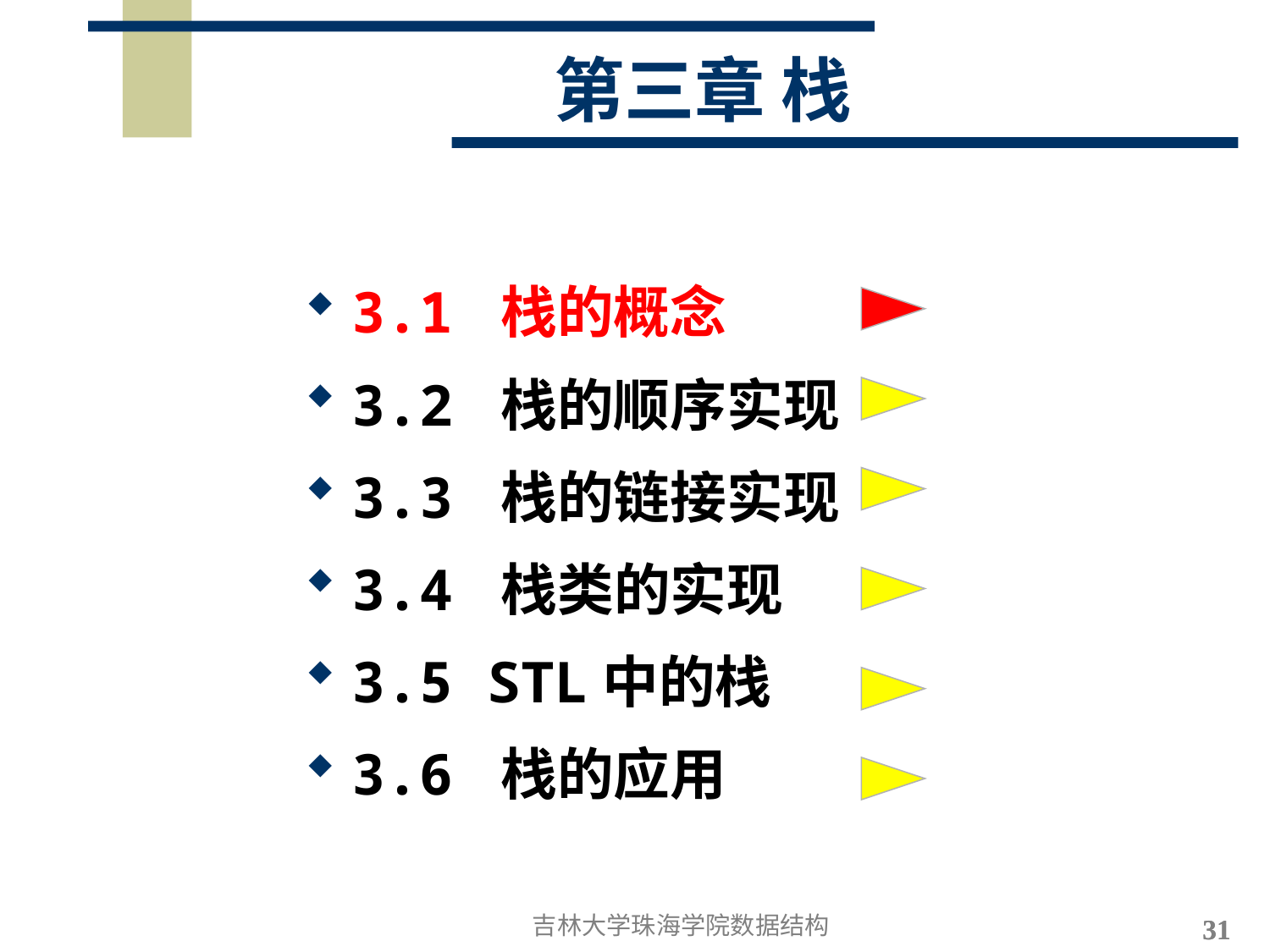

# 第三章 栈
3.1 栈的概念
3.2 栈的顺序实现
3.3 栈的链接实现
3.4 栈类的实现
3.5 STL中的栈
3.6 栈的应用

吉林大学珠海学院数据结构